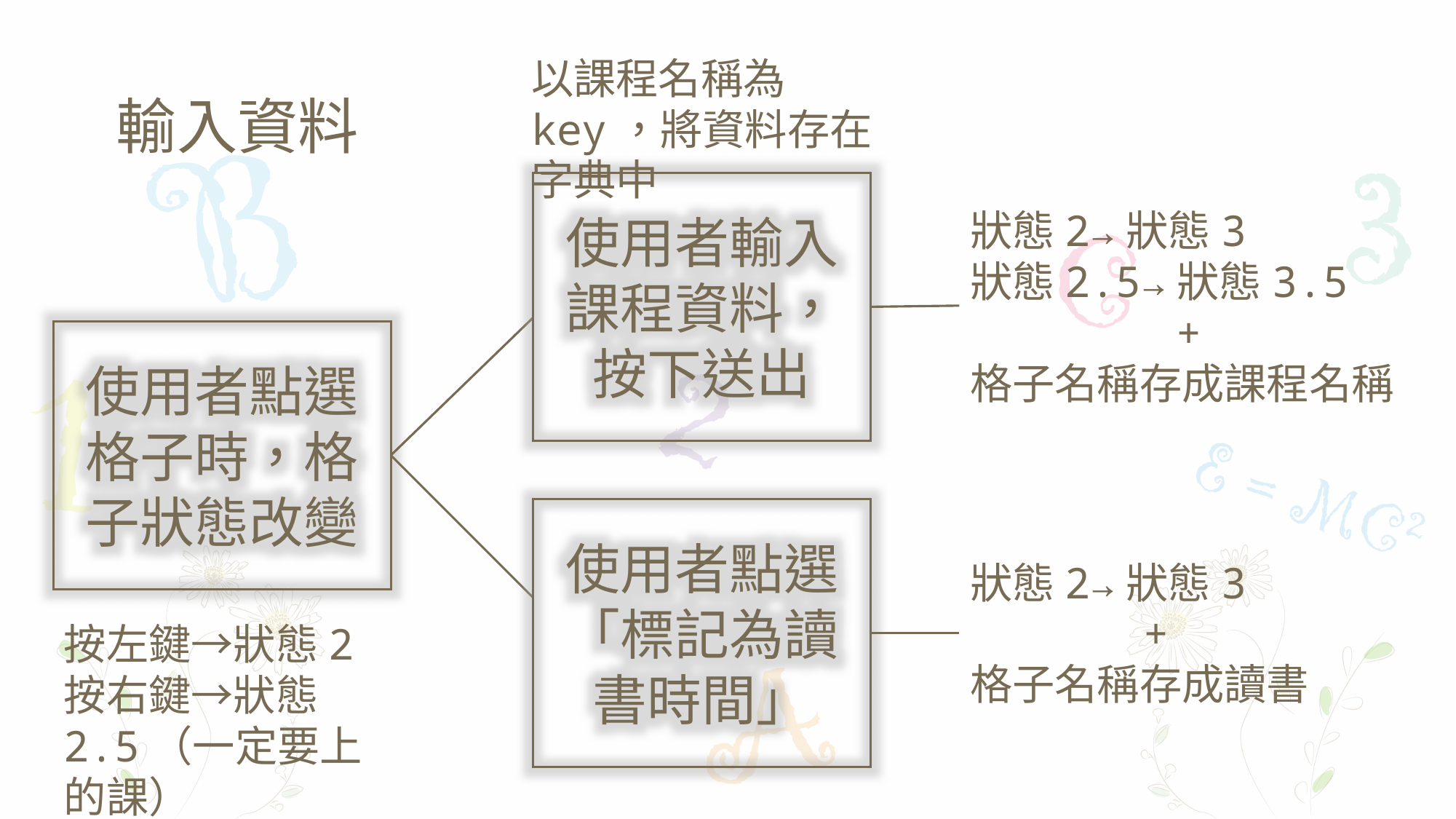

以課程名稱為key，將資料存在字典中
輸入資料
使用者輸入課程資料，按下送出
狀態2→狀態3
狀態2.5→狀態3.5
+
格子名稱存成課程名稱
使用者點選格子時，格子狀態改變
使用者點選「標記為讀書時間」
狀態2→狀態3
+
格子名稱存成讀書
按左鍵→狀態2
按右鍵→狀態2.5（一定要上的課）